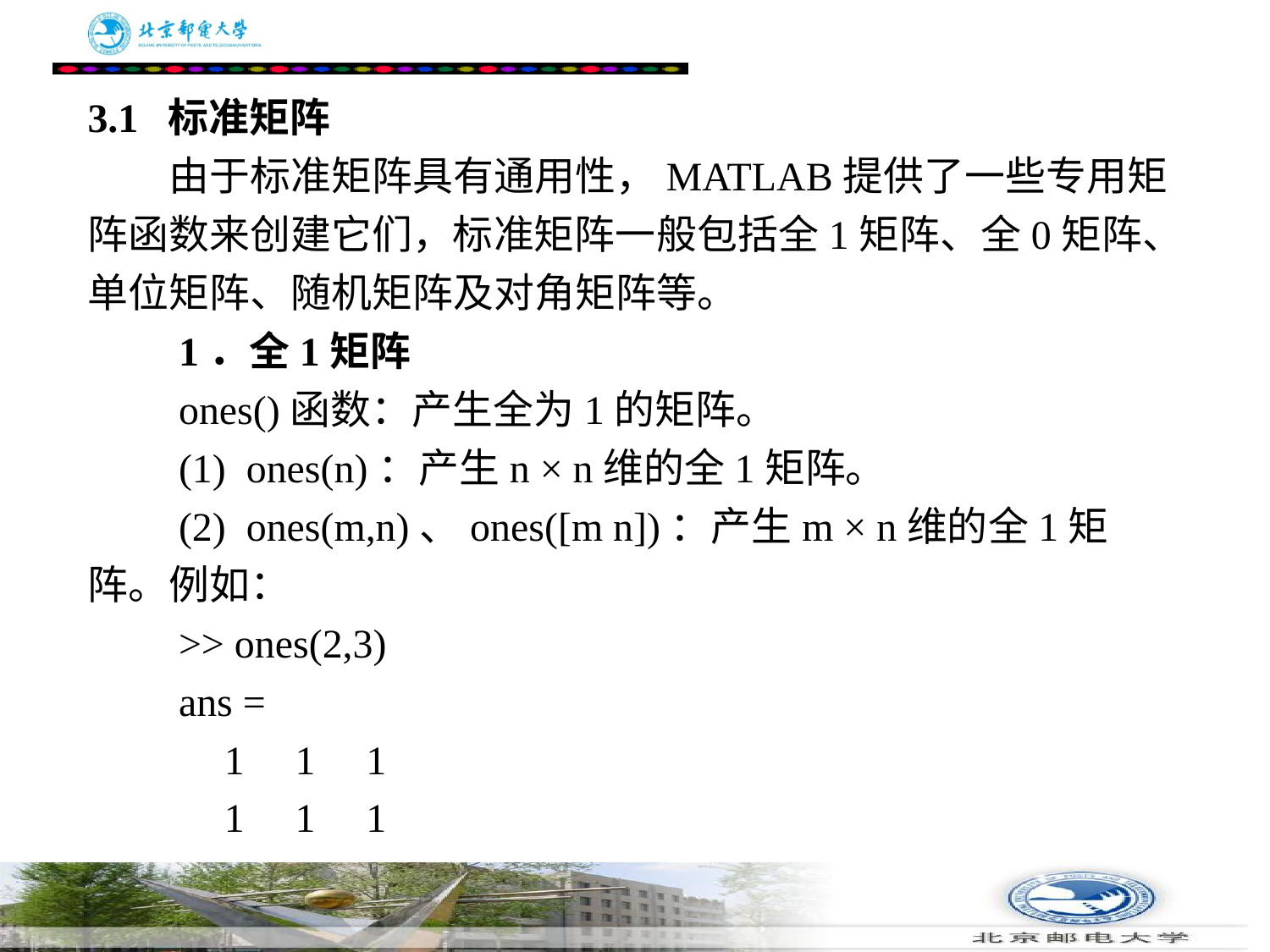

# 3.1  标准矩阵 　　由于标准矩阵具有通用性，MATLAB提供了一些专用矩阵函数来创建它们，标准矩阵一般包括全1矩阵、全0矩阵、单位矩阵、随机矩阵及对角矩阵等。 　　1．全1矩阵 　　ones()函数：产生全为1的矩阵。 　　(1)  ones(n)：产生n × n维的全1矩阵。 　　(2)  ones(m,n)、ones([m n])：产生m × n维的全1矩阵。例如： 　　>> ones(2,3) 　　ans = 　　     1     1     1 　　     1     1     1